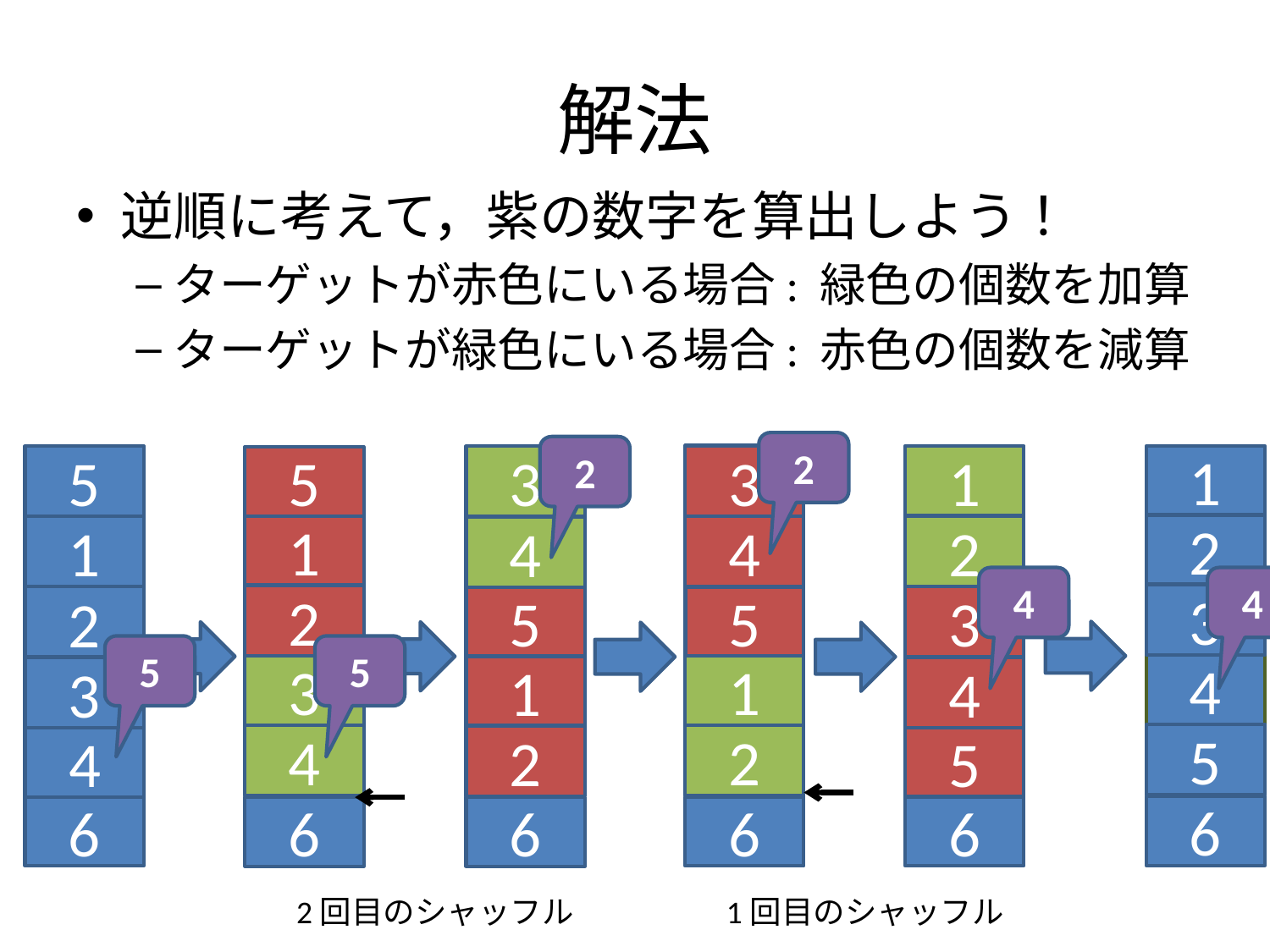

# 解法
逆順に考えて，紫の数字を算出しよう！
ターゲットが赤色にいる場合: 緑色の個数を加算
ターゲットが緑色にいる場合: 赤色の個数を減算
2
2
3
1
5
3
1
5
2
1
2
1
4
4
4
4
3
2
3
2
5
5

5
5
4
3
1
1
4
3
5
4
2
2
5
4
6
6
6
6
6
6
2回目のシャッフル
1回目のシャッフル